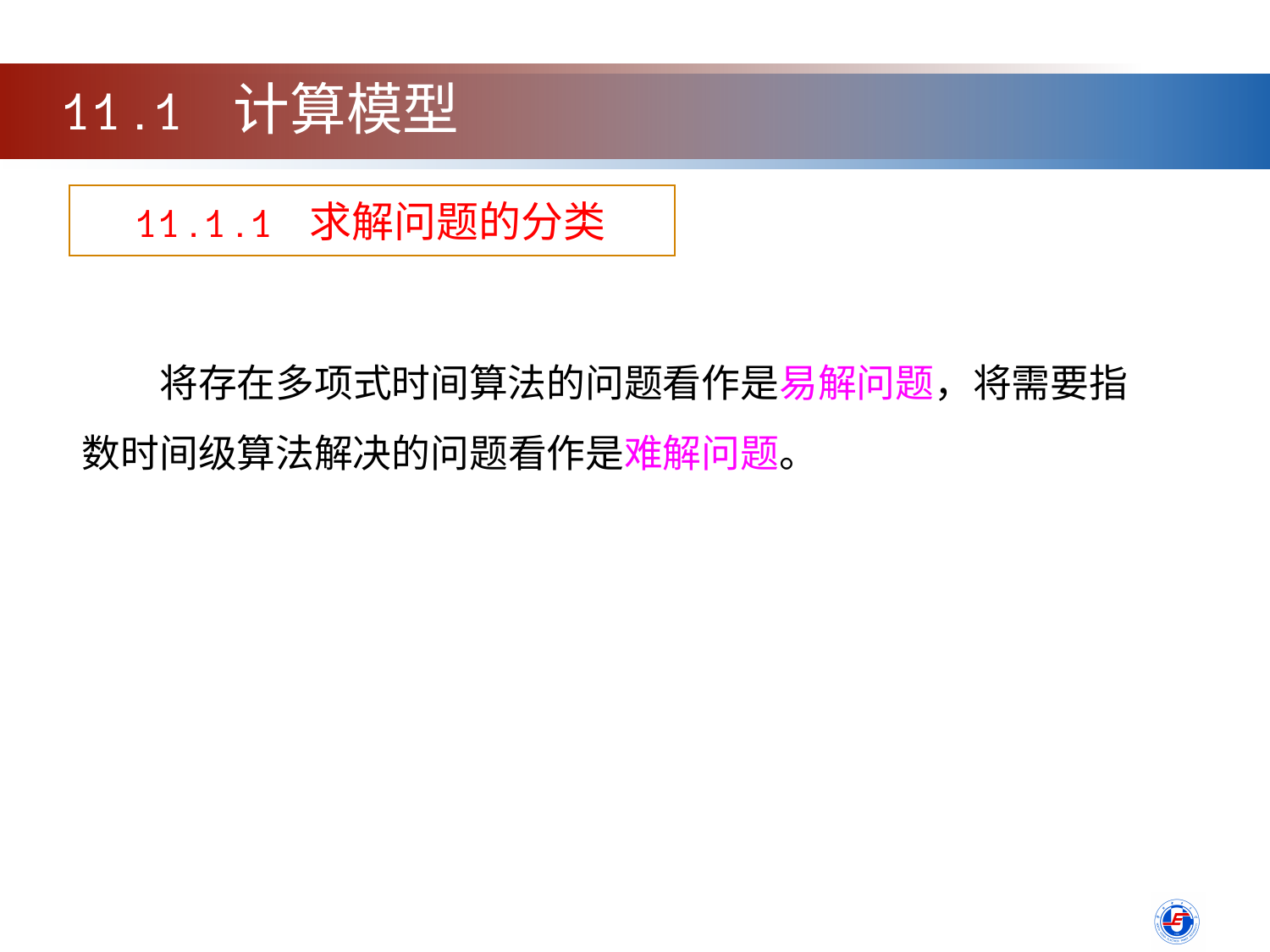

11.1 计算模型
11.1.1 求解问题的分类
　　将存在多项式时间算法的问题看作是易解问题，将需要指数时间级算法解决的问题看作是难解问题。